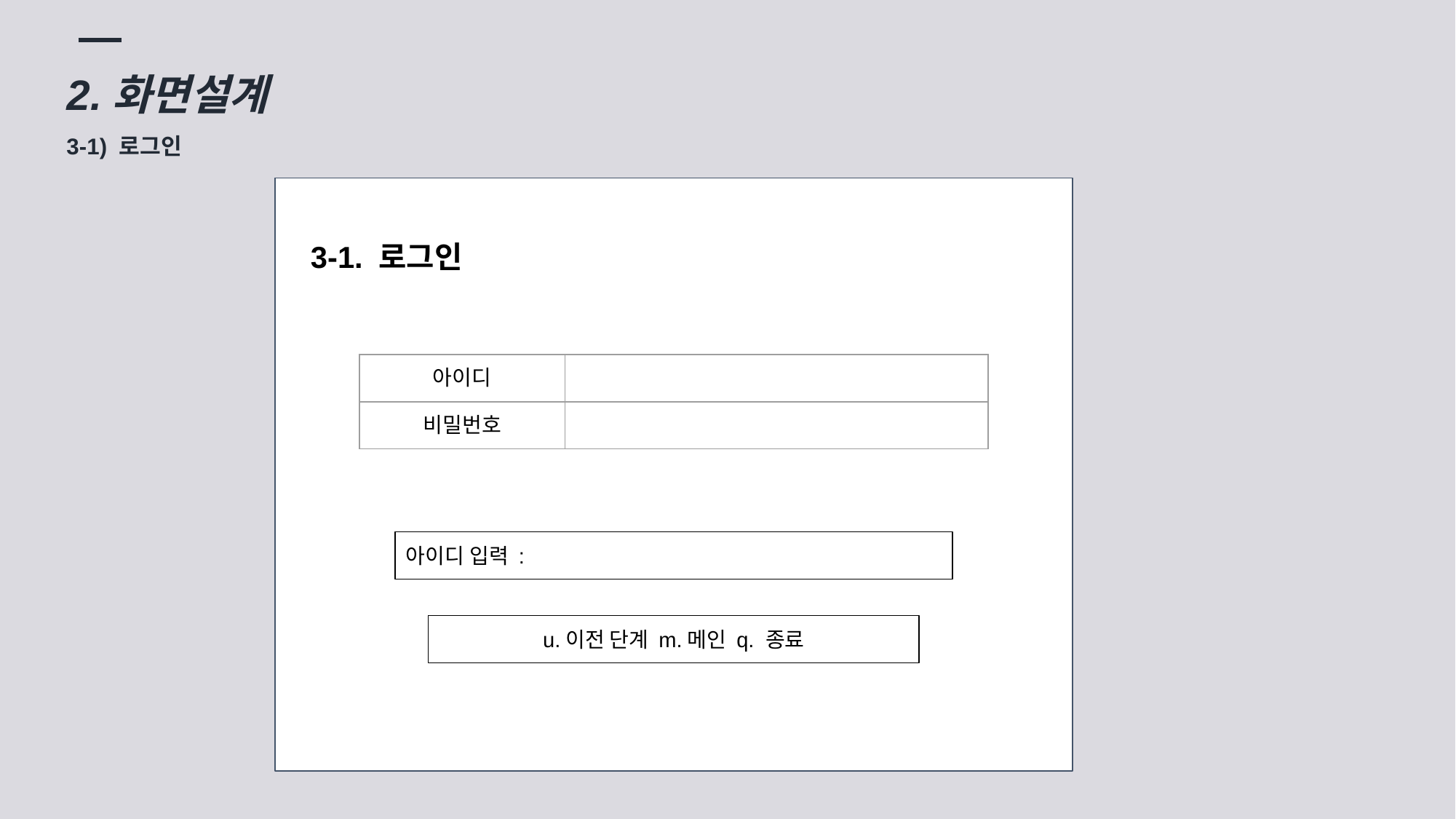

2.화면설계
3-1) 로그인

3-1. 로그인
| 아이디 |  |  |
| --- | --- | --- |
| 비밀번호 |  |  |
아이디 입력 :
u.이전 단계 m.메인 q. 종료